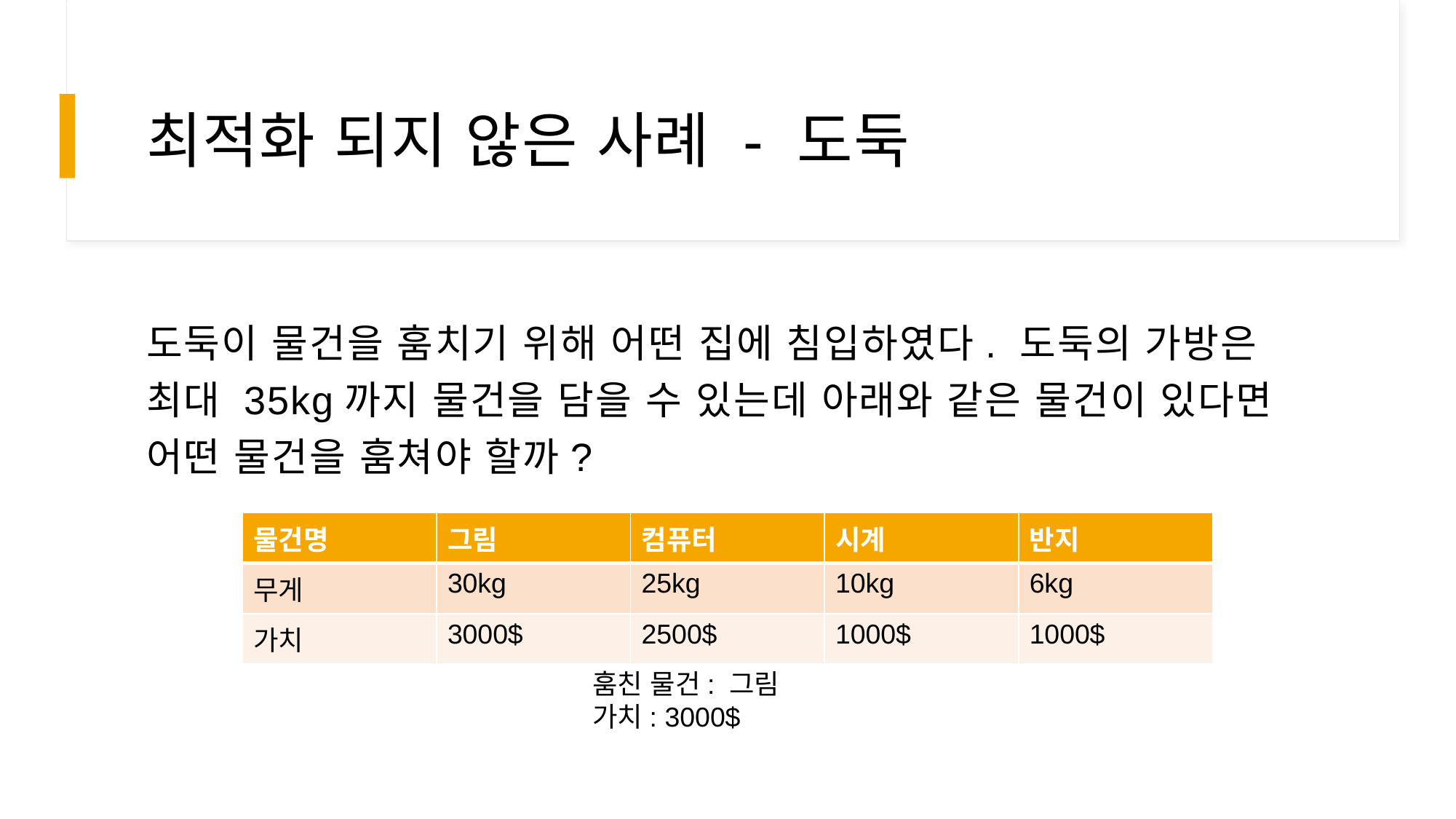

# 최적화 되지 않은 사례 - 도둑
도둑이 물건을 훔치기 위해 어떤 집에 침입하였다. 도둑의 가방은 최대 35kg까지 물건을 담을 수 있는데 아래와 같은 물건이 있다면 어떤 물건을 훔쳐야 할까?
| 물건명 | 그림 | 컴퓨터 | 시계 | 반지 |
| --- | --- | --- | --- | --- |
| 무게 | 30kg | 25kg | 10kg | 6kg |
| 가치 | 3000$ | 2500$ | 1000$ | 1000$ |
훔친 물건: 그림
가치: 3000$